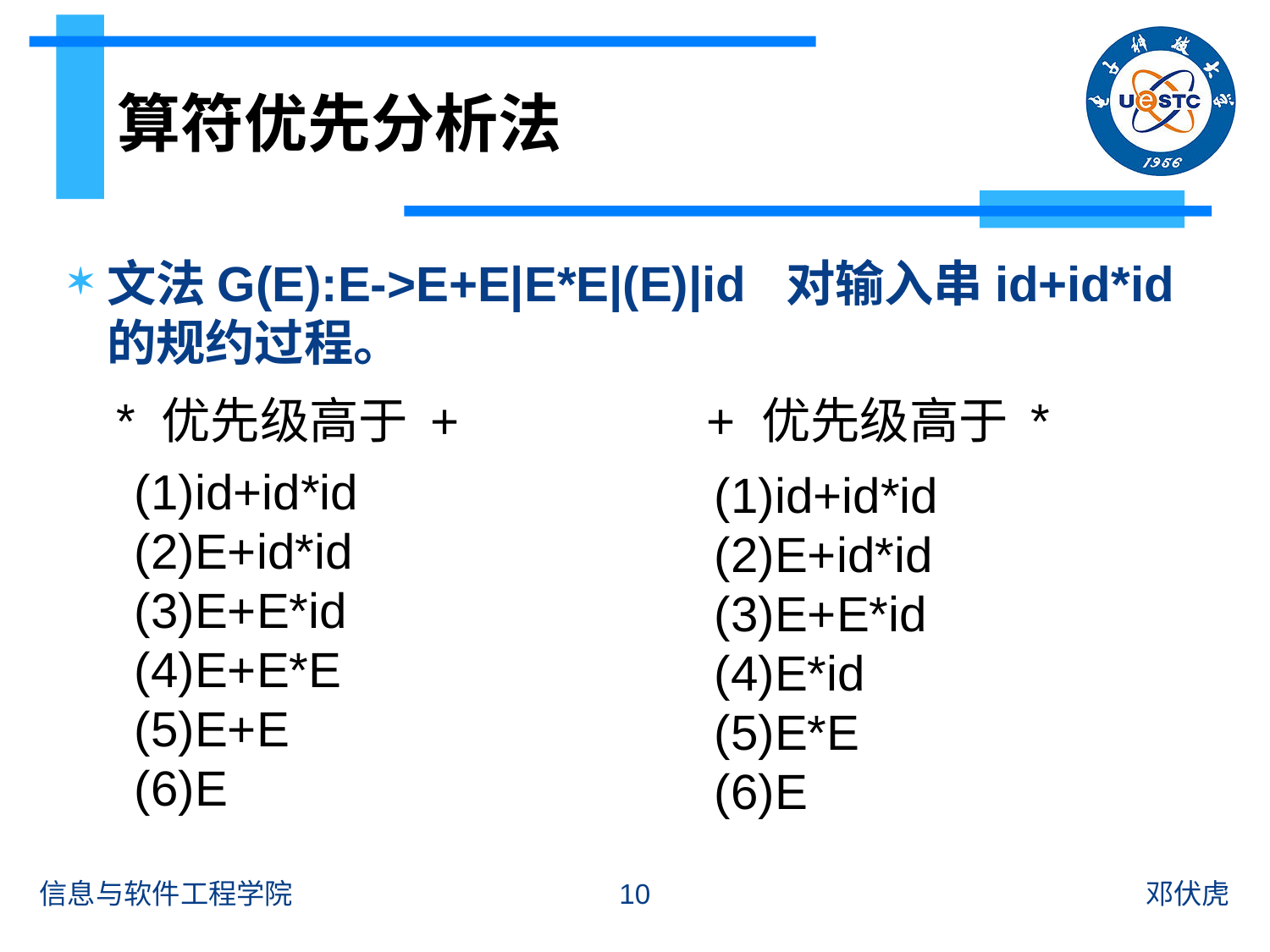

# 算符优先分析法
文法G(E):E->E+E|E*E|(E)|id  对输入串id+id*id的规约过程。
* 优先级高于 +
+ 优先级高于 *
id+id*id
E+id*id
E+E*id
E+E*E
E+E
E
id+id*id
E+id*id
E+E*id
E*id
E*E
E
10
信息与软件工程学院
邓伏虎